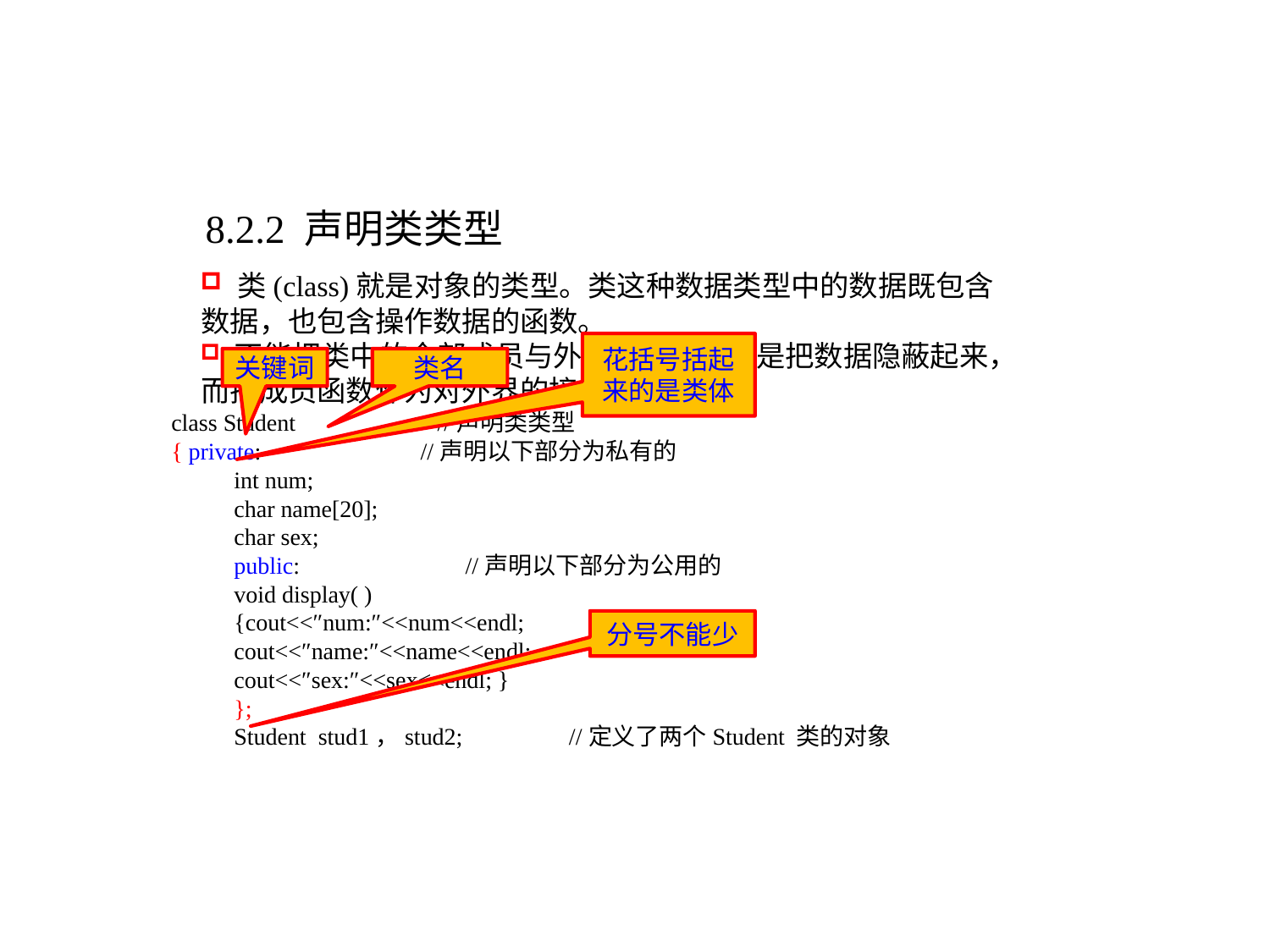

8.2.2 声明类类型
 类(class)就是对象的类型。类这种数据类型中的数据既包含数据，也包含操作数据的函数。
 不能把类中的全部成员与外界隔离，一般是把数据隐蔽起来，而把成员函数作为对外界的接口。
class Student                        //声明类类型
{ private:                           //声明以下部分为私有的
int num;
char name[20];
char sex;
public:                            //声明以下部分为公用的
void display( )
{cout<<″num:″<<num<<endl;
cout<<″name:″<<name<<endl;
cout<<″sex:″<<sex<<endl; }
};
Student  stud1，stud2;                  //定义了两个Student 类的对象
花括号括起来的是类体
关键词
类名
分号不能少